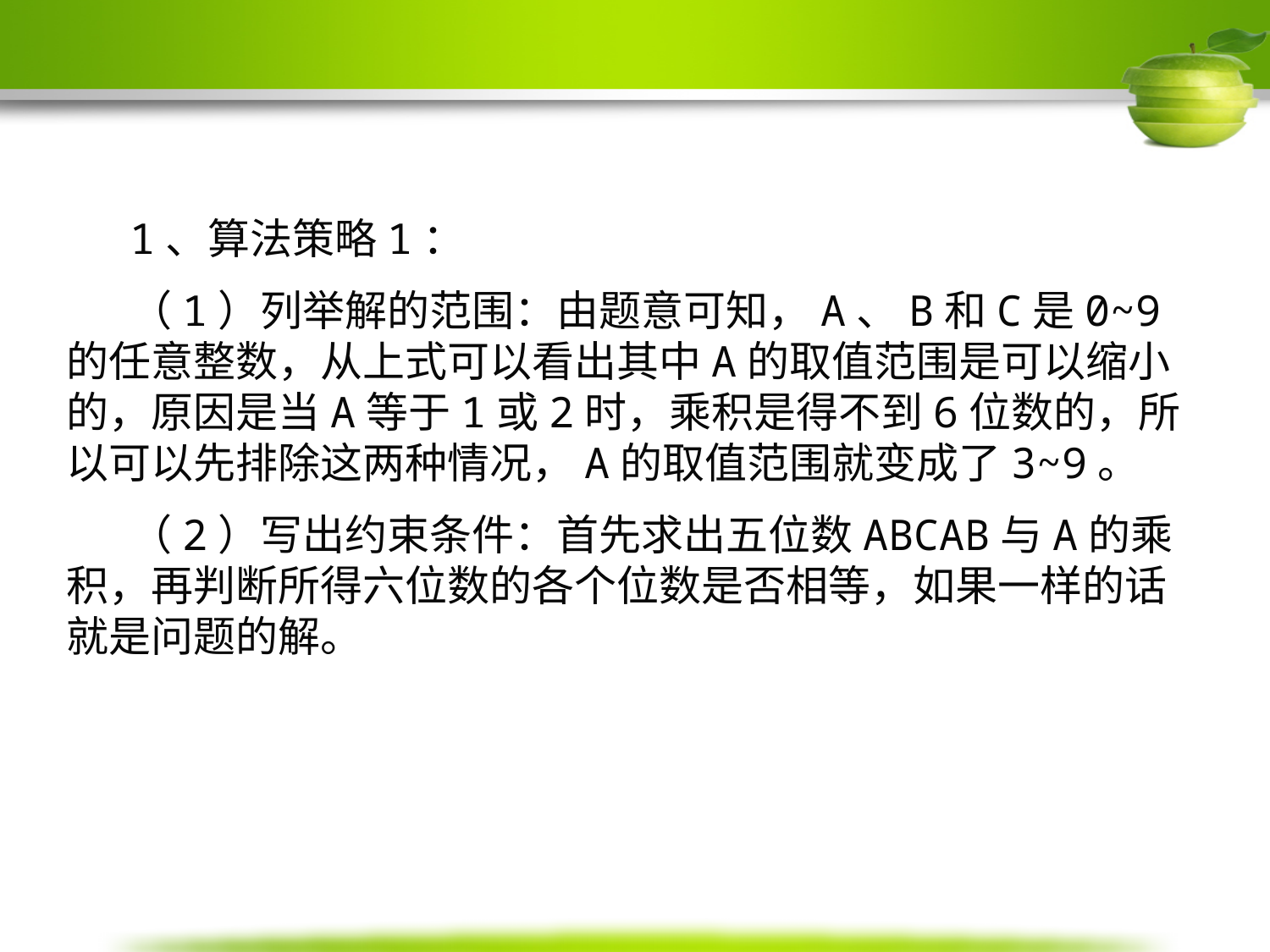

1、算法策略1：
（1）列举解的范围：由题意可知，A、B和C是0~9的任意整数，从上式可以看出其中A的取值范围是可以缩小的，原因是当A等于1或2时，乘积是得不到6位数的，所以可以先排除这两种情况，A的取值范围就变成了3~9。
（2）写出约束条件：首先求出五位数ABCAB与A的乘积，再判断所得六位数的各个位数是否相等，如果一样的话就是问题的解。